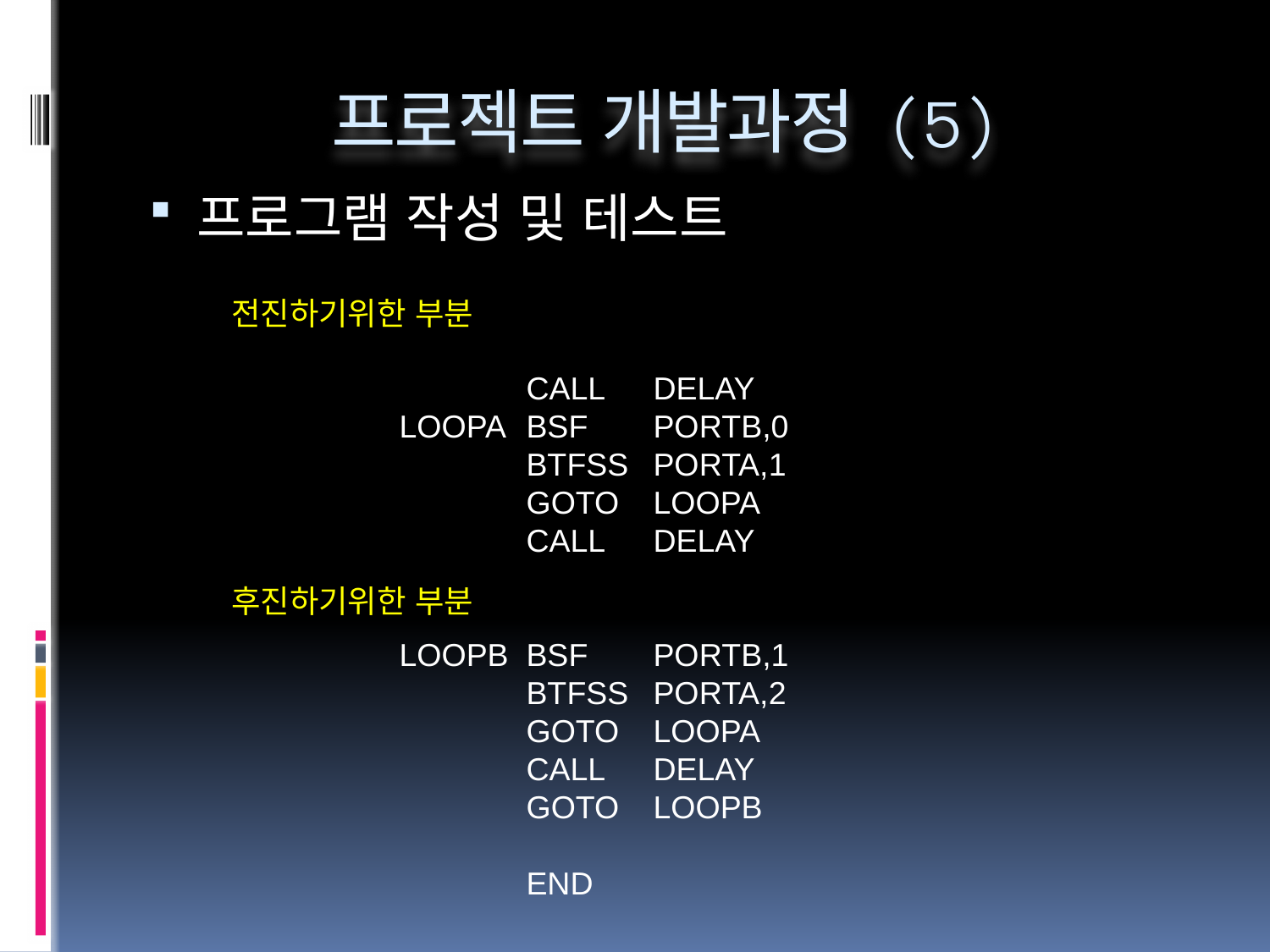

# 프로젝트 개발과정 (5)
프로그램 작성 및 테스트

	CALL	DELAY
LOOPA	BSF	PORTB,0
	BTFSS	PORTA,1
	GOTO	LOOPA
	CALL	DELAY

LOOPB	BSF	PORTB,1
	BTFSS	PORTA,2
	GOTO	LOOPA
	CALL	DELAY
	GOTO	LOOPB

	END
전진하기위한 부분
후진하기위한 부분